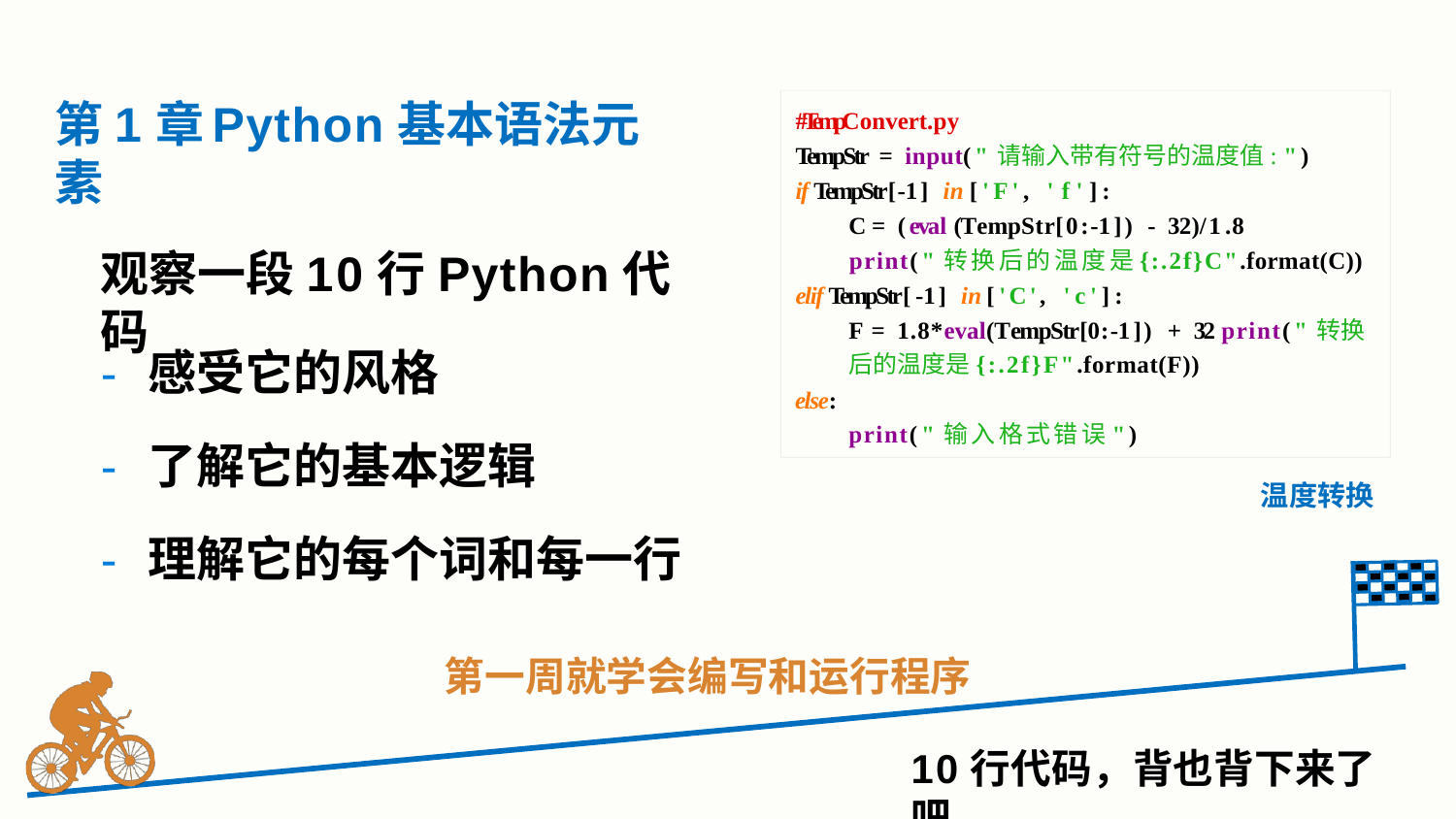

# 第1章	Python基本语法元素
#TempConvert.py
TempStr  =  input("请输入带有符号的温度值: ")
if TempStr[-1]  in ['F',  'f']:
C  =  (eval(TempStr[0:-1])  -  32)/1.8
print("转换后的温度是{:.2f}C".format(C))
elif TempStr[-1]  in ['C',  'c']:
F  =  1.8*eval(TempStr[0:-1])  +  32 print("转换后的温度是{:.2f}F".format(F))
else:
print("输入格式错误")

观察一段10行Python代码
- 感受它的风格
- 了解它的基本逻辑
- 理解它的每个词和每一行
温度转换

第一周就学会编写和运行程序

10行代码，背也背下来了吧